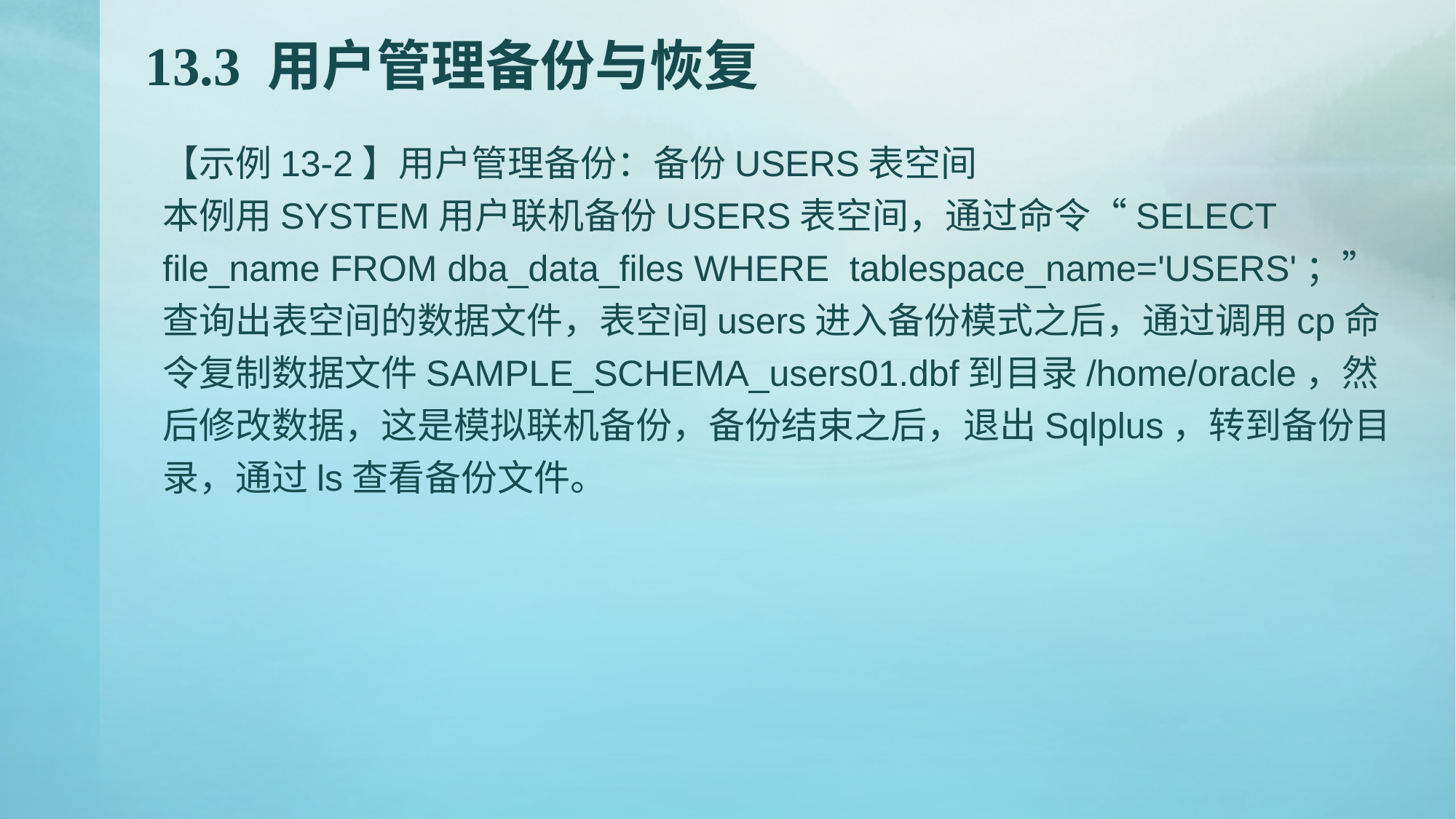

# 13.3 用户管理备份与恢复
【示例13-2】用户管理备份：备份USERS表空间
本例用SYSTEM用户联机备份USERS表空间，通过命令“SELECT file_name FROM dba_data_files WHERE  tablespace_name='USERS'；”查询出表空间的数据文件，表空间users进入备份模式之后，通过调用cp命令复制数据文件SAMPLE_SCHEMA_users01.dbf到目录/home/oracle，然后修改数据，这是模拟联机备份，备份结束之后，退出Sqlplus，转到备份目录，通过ls查看备份文件。